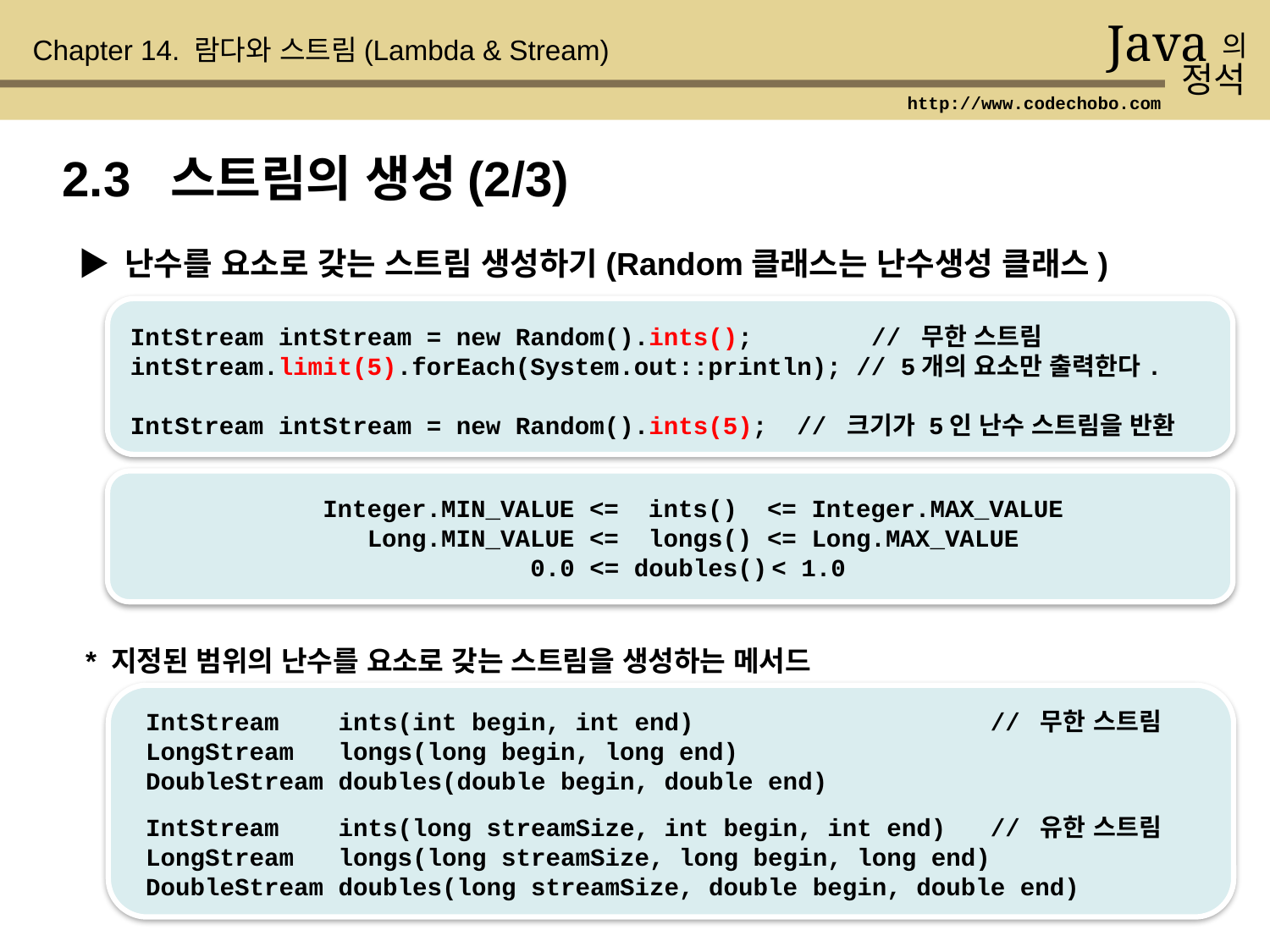

Java
의
정석
Chapter 14. 람다와 스트림(Lambda & Stream)

http://www.codechobo.com
2.3  스트림의 생성(2/3)
▶ 난수를 요소로 갖는 스트림 생성하기(Random클래스는 난수생성 클래스)

IntStream intStream = new Random().ints();        // 무한 스트림
intStream.limit(5).forEach(System.out::println); // 5개의 요소만 출력한다.

IntStream intStream = new Random().ints(5);  // 크기가 5인 난수 스트림을 반환

             Integer.MIN_VALUE <=  ints()  <= Integer.MAX_VALUE
                Long.MIN_VALUE <=  longs() <= Long.MAX_VALUE
                           0.0 <= doubles() < 1.0
    * 지정된 범위의 난수를 요소로 갖는 스트림을 생성하는 메서드

 IntStream    ints(int begin, int end)                    // 무한 스트림
 LongStream   longs(long begin, long end)
 DoubleStream doubles(double begin, double end)

 IntStream    ints(long streamSize, int begin, int end)   // 유한 스트림
 LongStream   longs(long streamSize, long begin, long end)
 DoubleStream doubles(long streamSize, double begin, double end)